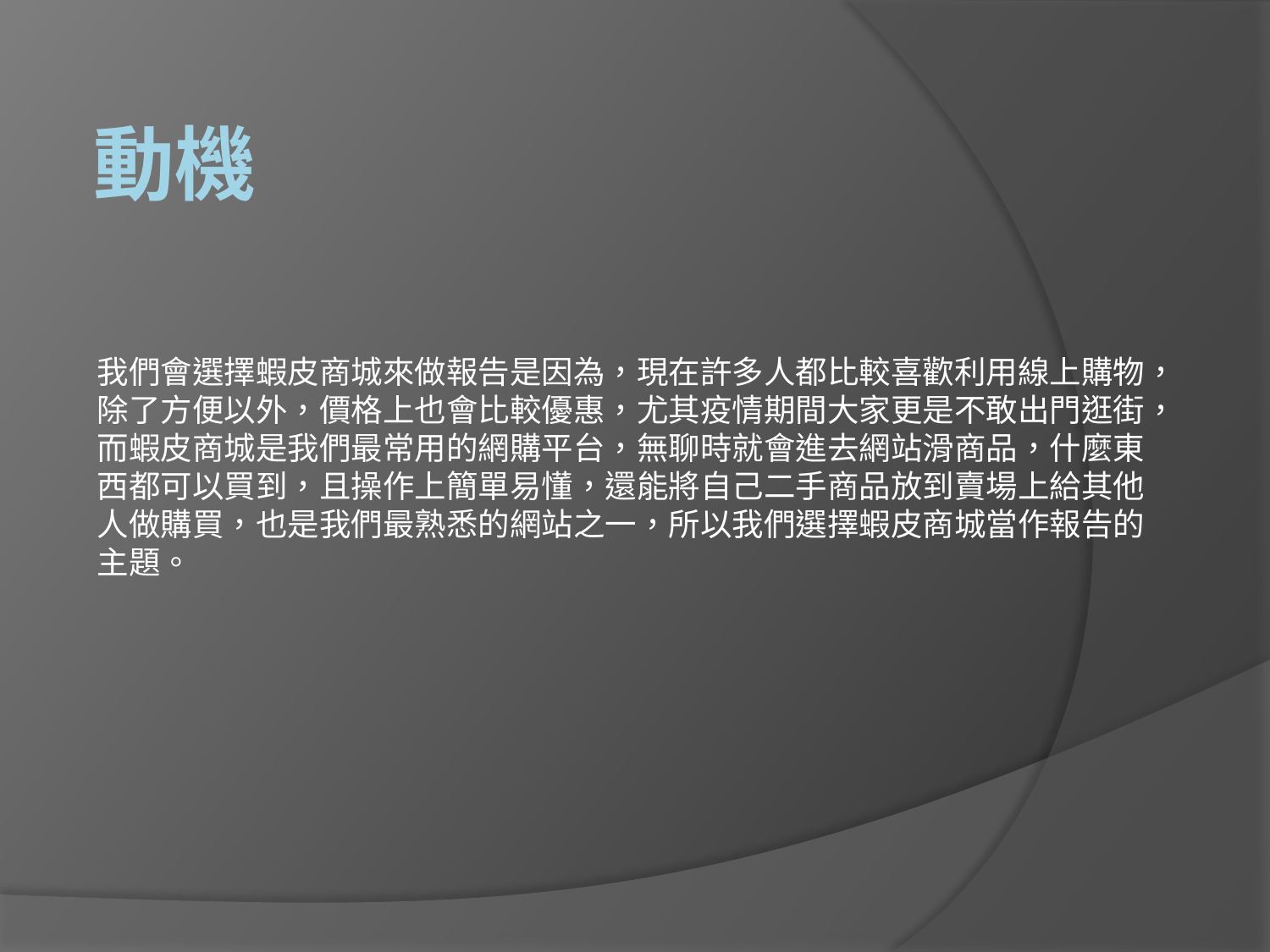

# 動機
我們會選擇蝦皮商城來做報告是因為，現在許多人都比較喜歡利用線上購物，除了方便以外，價格上也會比較優惠，尤其疫情期間大家更是不敢出門逛街，而蝦皮商城是我們最常用的網購平台，無聊時就會進去網站滑商品，什麼東西都可以買到，且操作上簡單易懂，還能將自己二手商品放到賣場上給其他人做購買，也是我們最熟悉的網站之一，所以我們選擇蝦皮商城當作報告的主題。